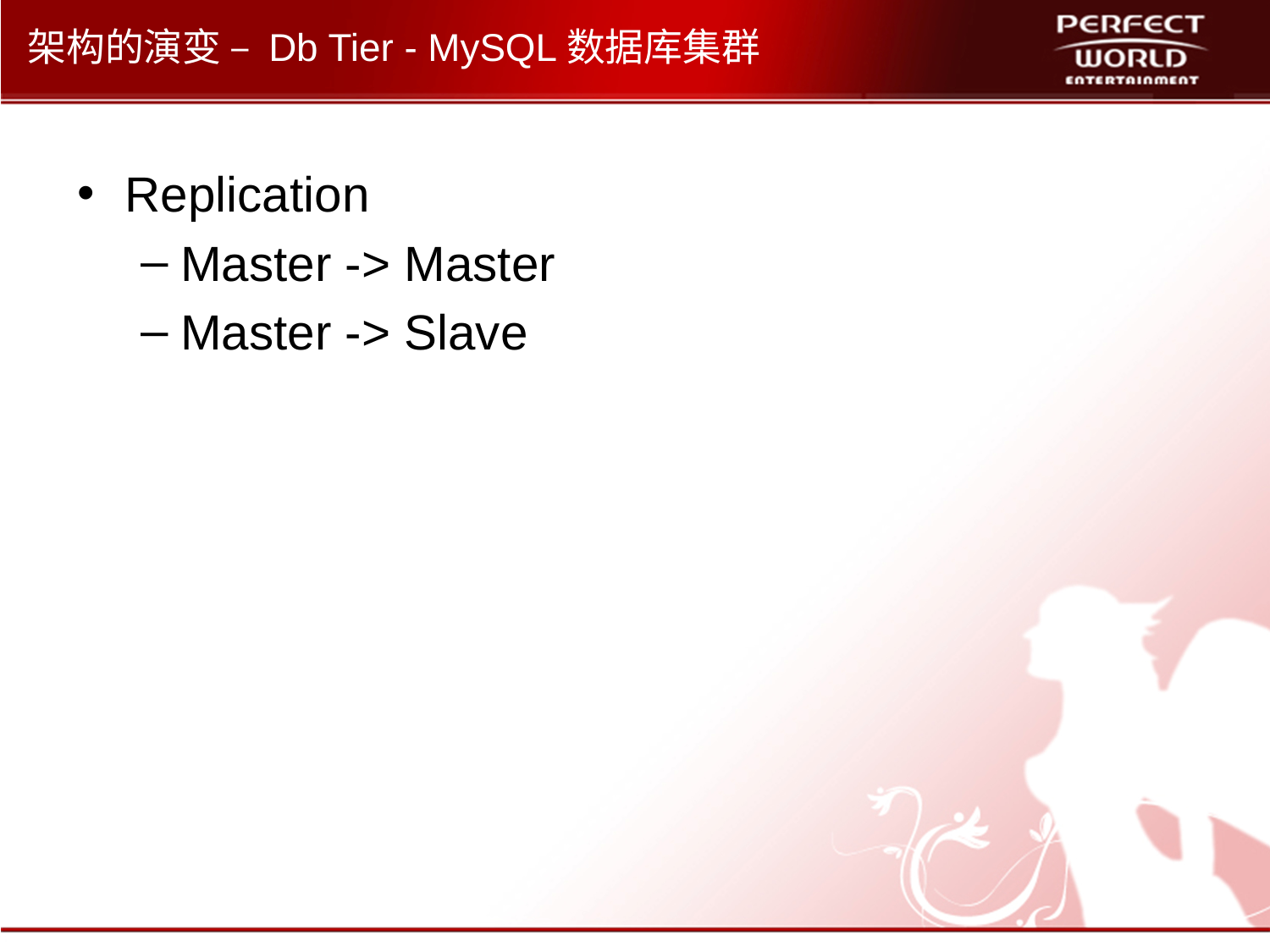

# 架构的演变 – Db Tier - MySQL数据库集群
Replication
Master -> Master
Master -> Slave